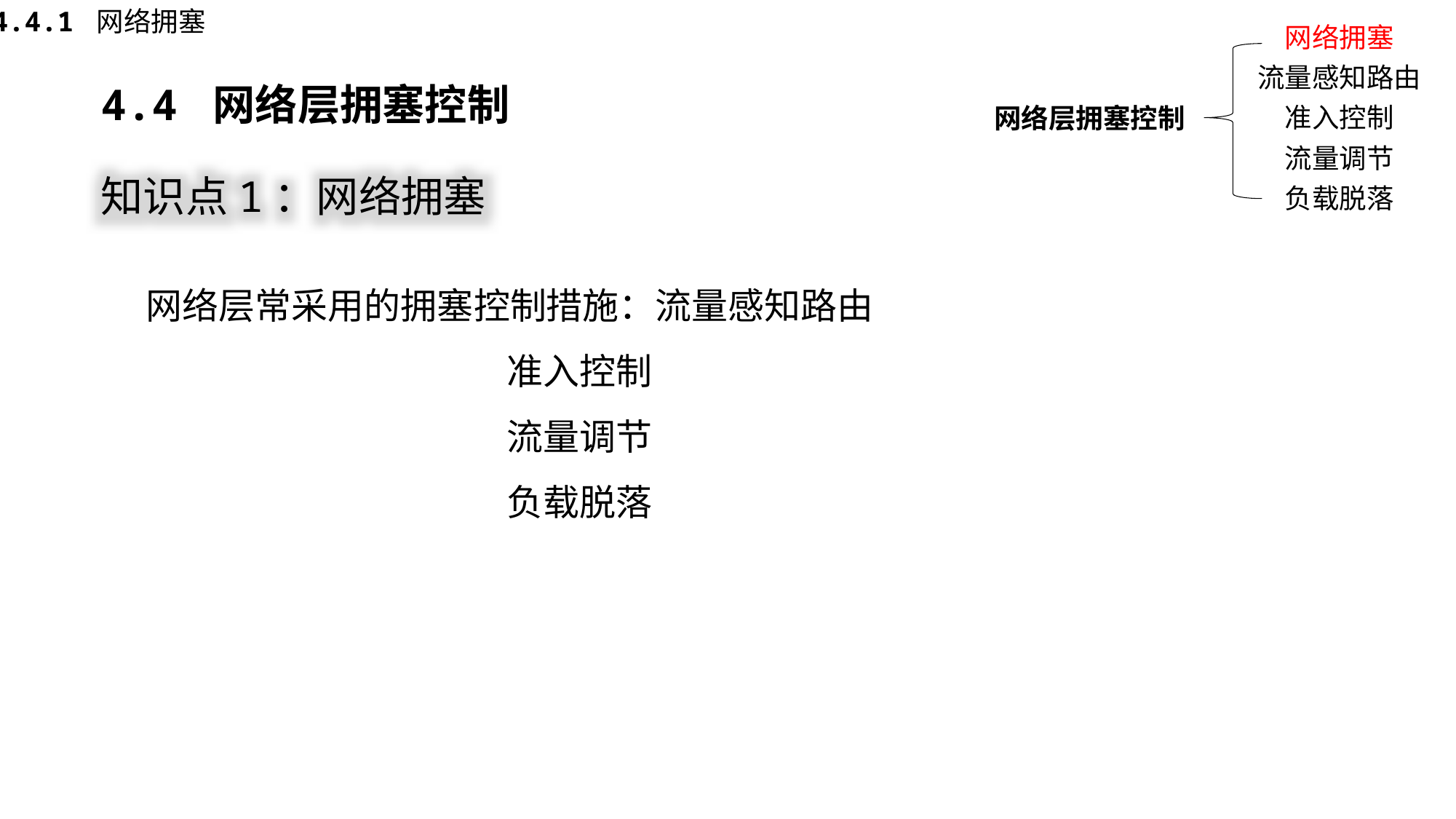

4.4.1 网络拥塞
网络拥塞

流量感知路由
网络层拥塞控制
准入控制
流量调节
负载脱落
4.4 网络层拥塞控制
知识点1：网络拥塞
网络层常采用的拥塞控制措施：流量感知路由
                                           准入控制
                                           流量调节
                                           负载脱落